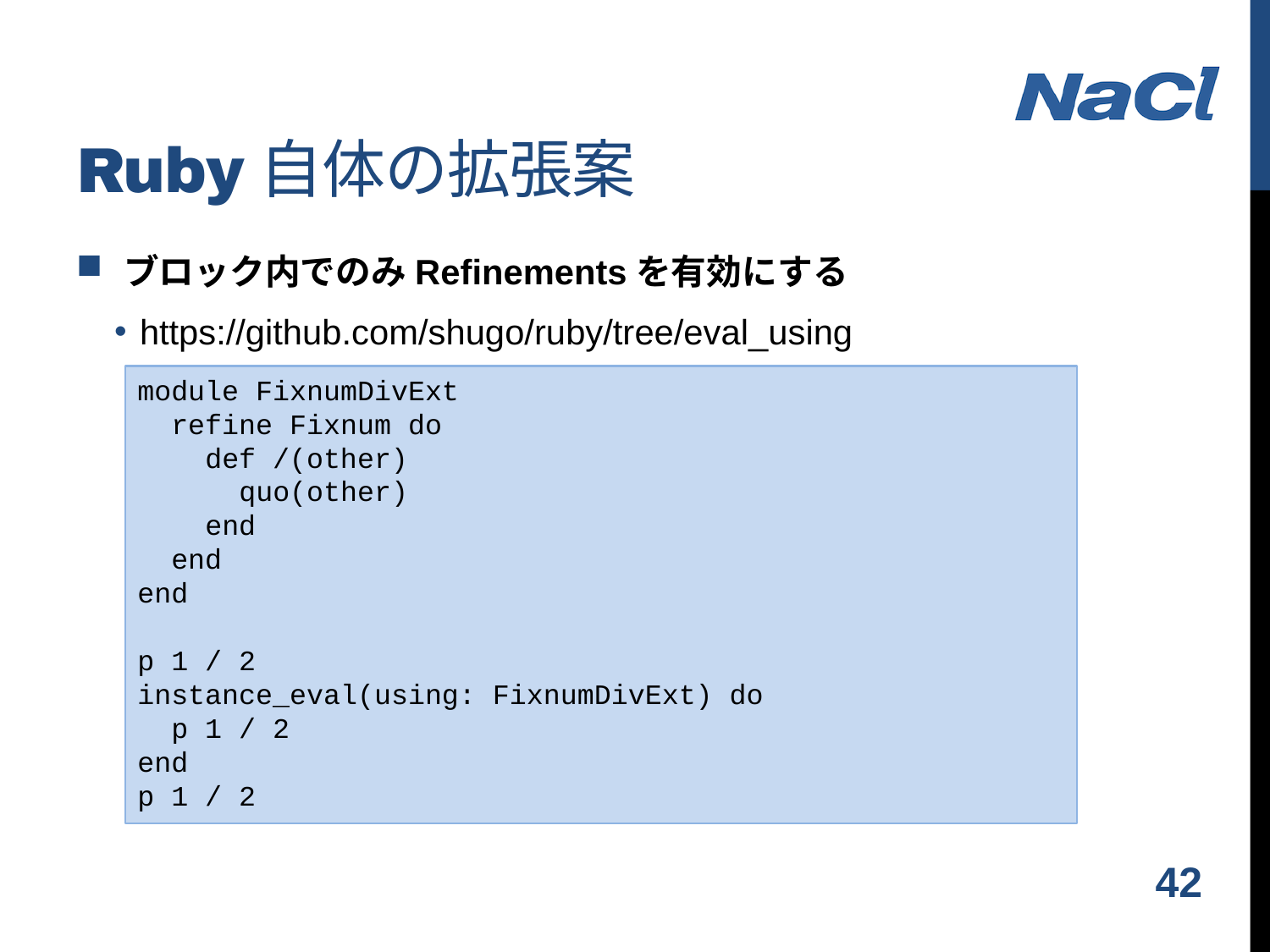

# Ruby自体の拡張案
ブロック内でのみRefinementsを有効にする
https://github.com/shugo/ruby/tree/eval_using
module FixnumDivExt
  refine Fixnum do
    def /(other)
      quo(other)
    end
  end
end

p 1 / 2
instance_eval(using: FixnumDivExt) do
  p 1 / 2
end
p 1 / 2

42